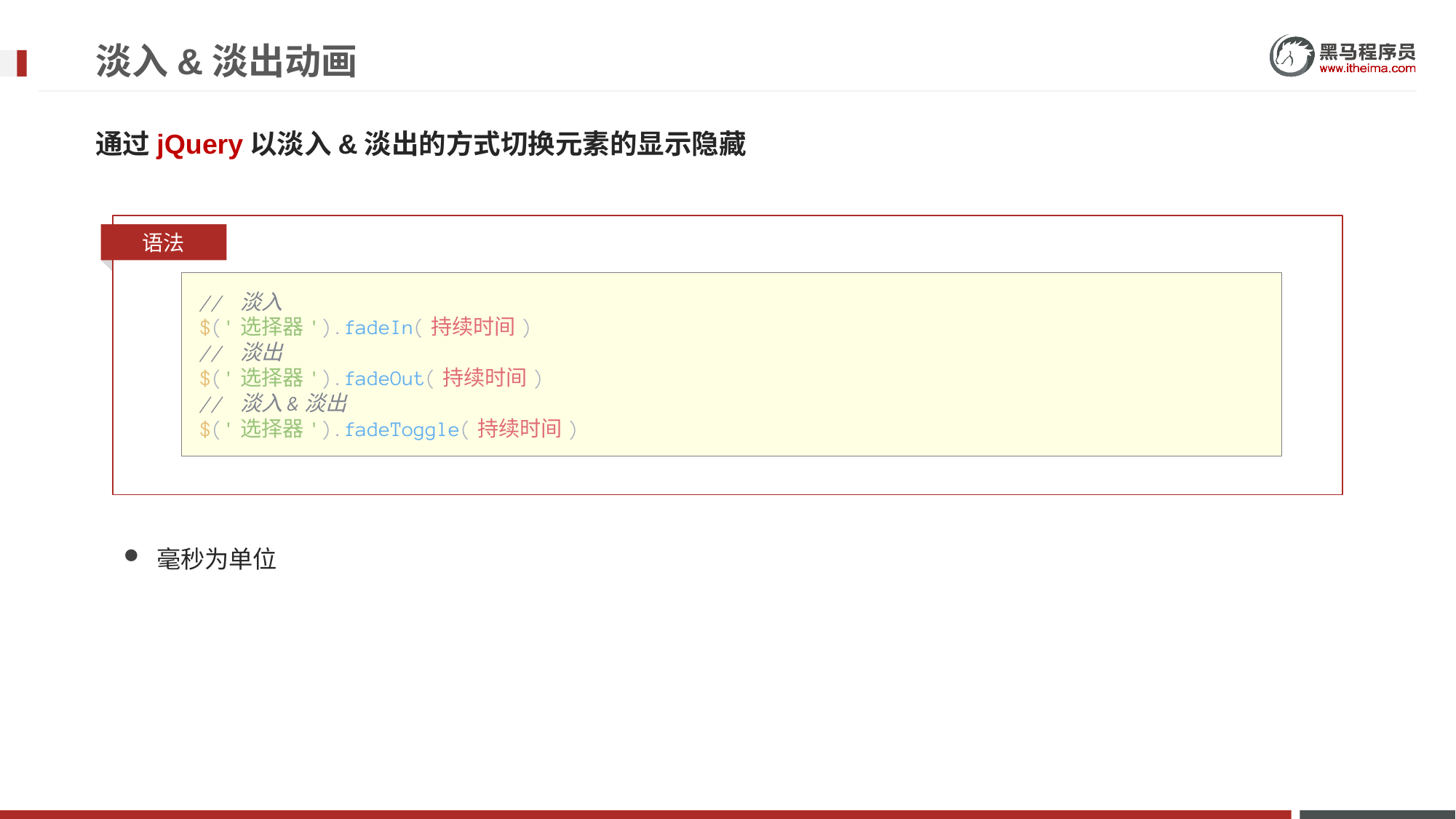

# 淡入&淡出动画
通过jQuery以淡入&淡出的方式切换元素的显示隐藏

语法

      // 淡入
      $('选择器').fadeIn(持续时间)
      // 淡出
      $('选择器').fadeOut(持续时间)
      // 淡入&淡出
      $('选择器').fadeToggle(持续时间)
毫秒为单位